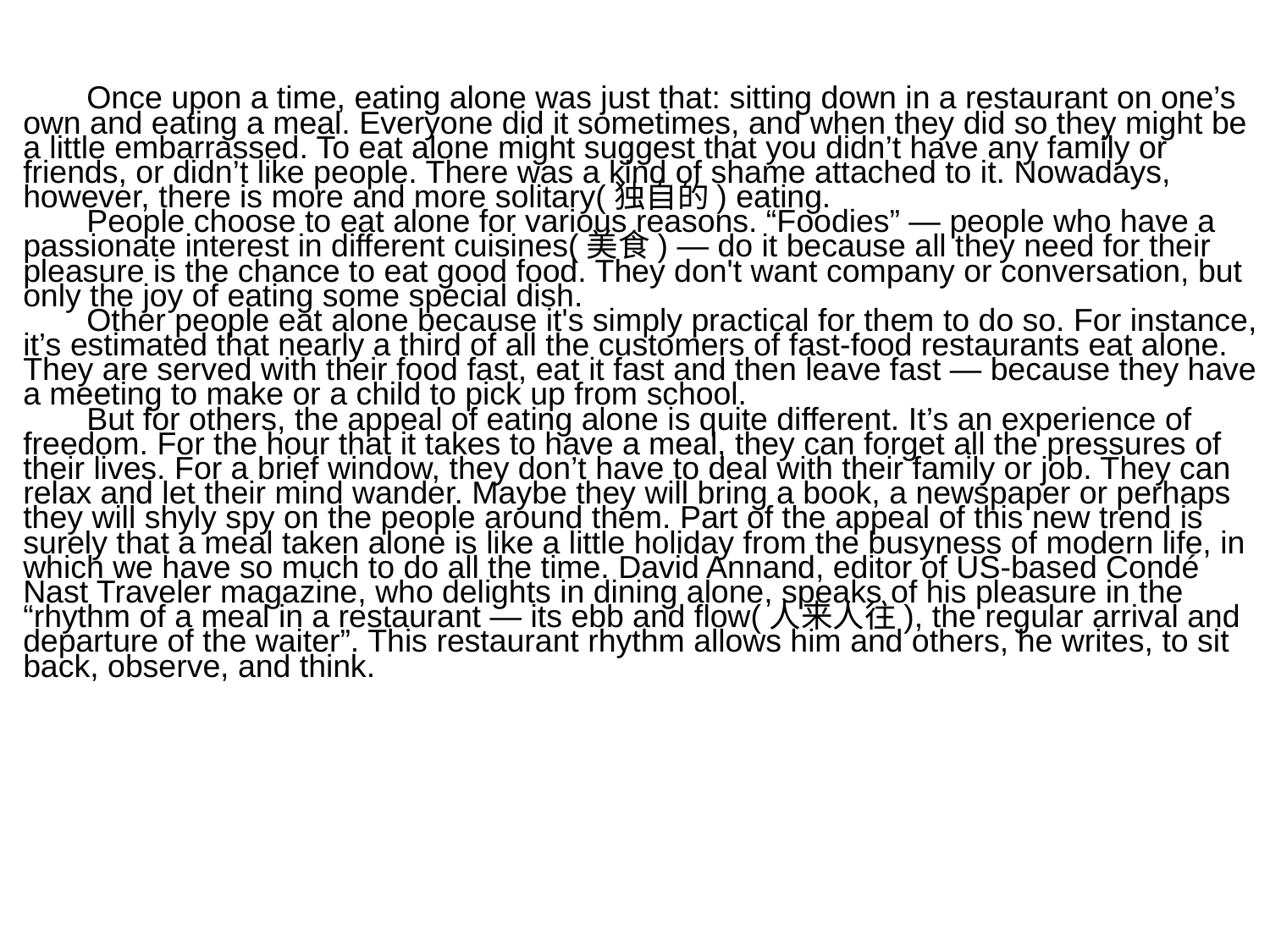

Once upon a time, eating alone was just that: sitting down in a restaurant on one’s own and eating a meal. Everyone did it sometimes, and when they did so they might be a little embarrassed. To eat alone might suggest that you didn’t have any family or friends, or didn’t like people. There was a kind of shame attached to it. Nowadays, however, there is more and more solitary(独自的) eating.
People choose to eat alone for various reasons. “Foodies” — people who have a passionate interest in different cuisines(美食) — do it because all they need for their pleasure is the chance to eat good food. They don't want company or conversation, but only the joy of eating some special dish.
Other people eat alone because it's simply practical for them to do so. For instance, it’s estimated that nearly a third of all the customers of fast-food restaurants eat alone. They are served with their food fast, eat it fast and then leave fast — because they have a meeting to make or a child to pick up from school.
But for others, the appeal of eating alone is quite different. It’s an experience of freedom. For the hour that it takes to have a meal, they can forget all the pressures of their lives. For a brief window, they don’t have to deal with their family or job. They can relax and let their mind wander. Maybe they will bring a book, a newspaper or perhaps they will shyly spy on the people around them. Part of the appeal of this new trend is surely that a meal taken alone is like a little holiday from the busyness of modern life, in which we have so much to do all the time. David Annand, editor of US-based Condé Nast Traveler magazine, who delights in dining alone, speaks of his pleasure in the “rhythm of a meal in a restaurant — its ebb and flow(人来人往), the regular arrival and departure of the waiter”. This restaurant rhythm allows him and others, he writes, to sit back, observe, and think.